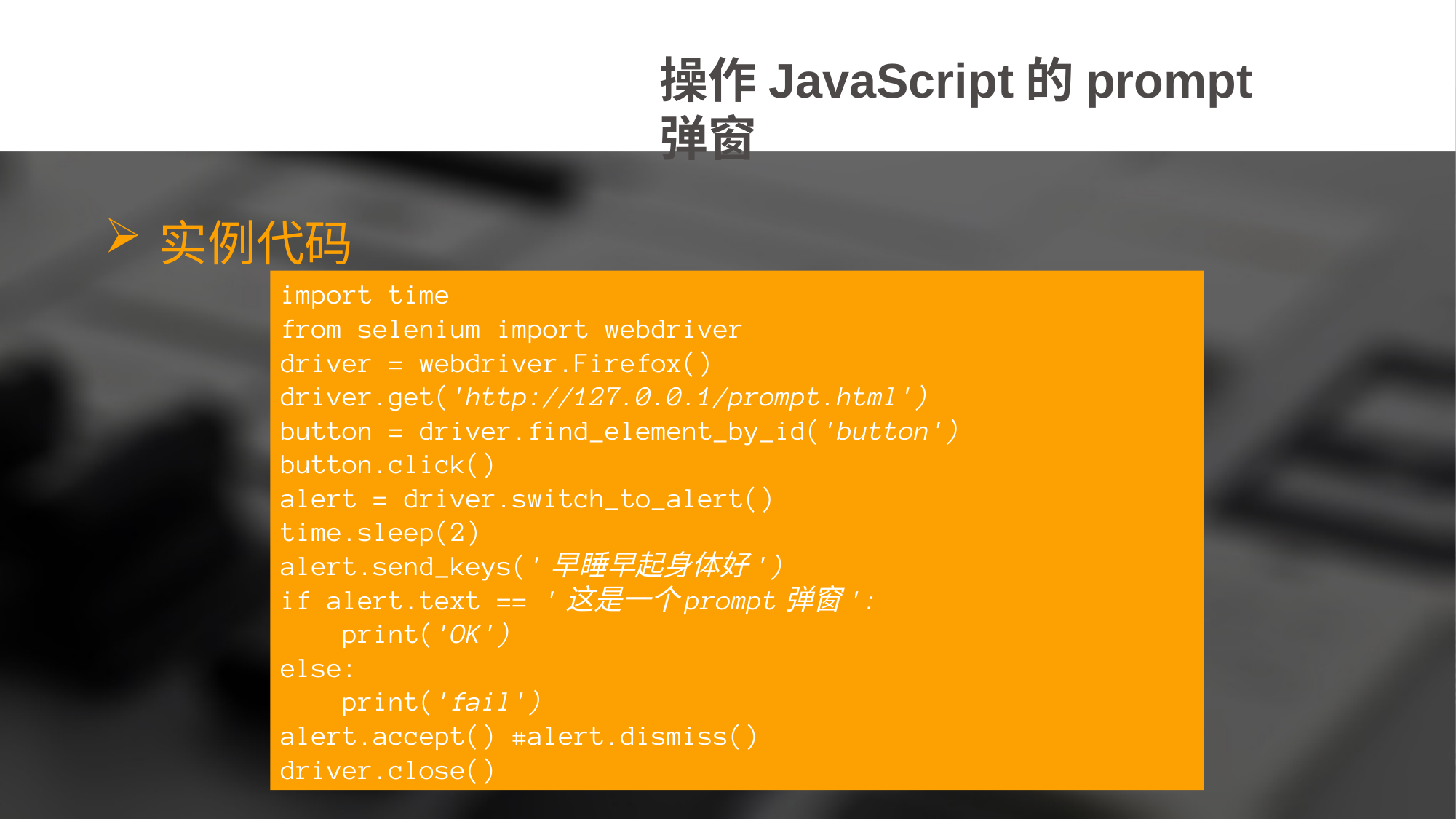

操作JavaScript的prompt弹窗
实例代码
import time
from selenium import webdriver
driver = webdriver.Firefox()
driver.get('http://127.0.0.1/prompt.html')
button = driver.find_element_by_id('button')
button.click()
alert = driver.switch_to_alert()
time.sleep(2)
alert.send_keys('早睡早起身体好')
if alert.text == '这是一个prompt弹窗':
    print('OK')
else:
    print('fail')
alert.accept() #alert.dismiss()
driver.close()